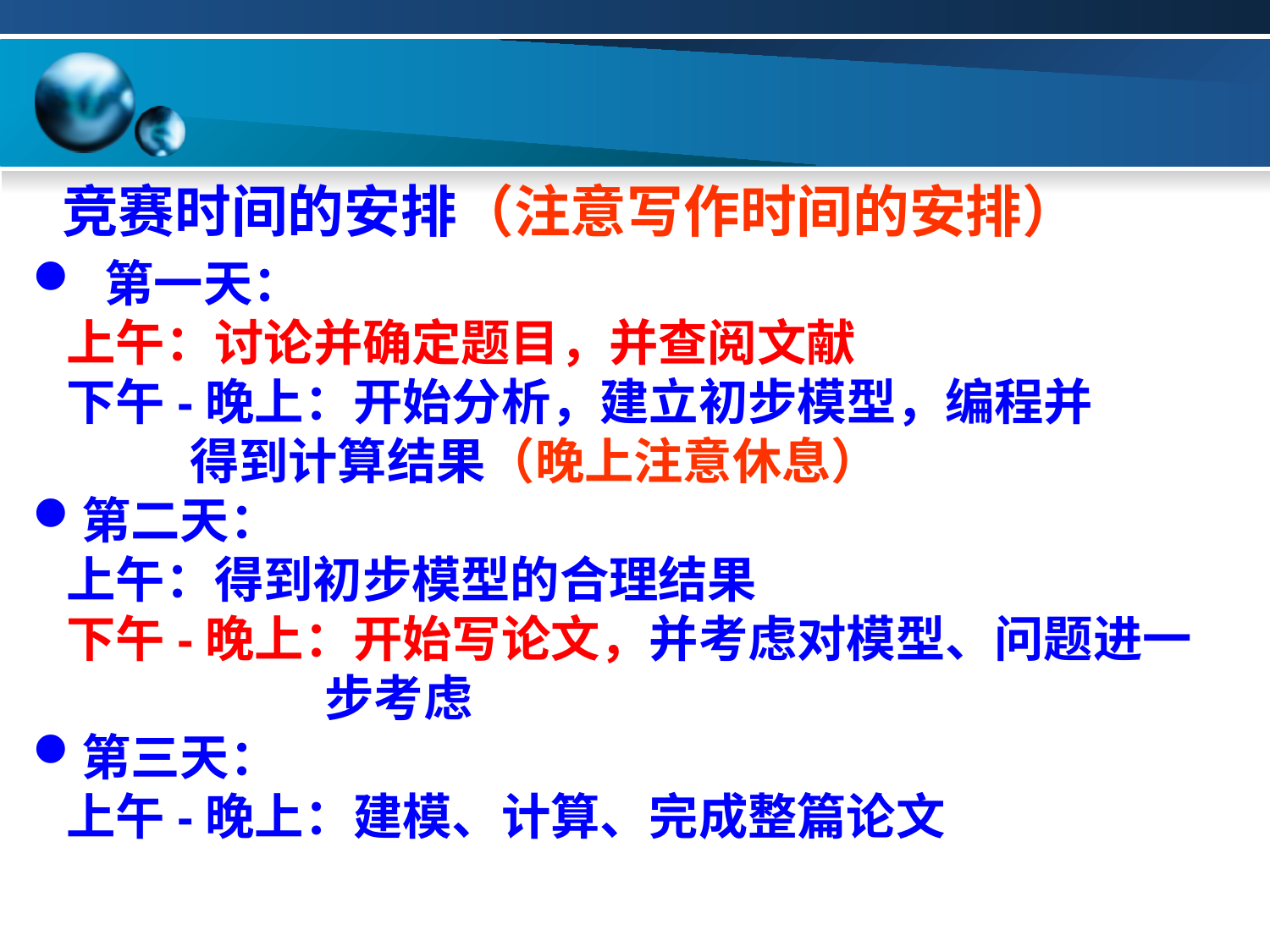

竞赛时间的安排（注意写作时间的安排）
 第一天：
  上午：讨论并确定题目，并查阅文献
  下午-晚上：开始分析，建立初步模型，编程并
             得到计算结果（晚上注意休息）
第二天：
  上午：得到初步模型的合理结果
  下午-晚上：开始写论文，并考虑对模型、问题进一
                         步考虑
第三天：
  上午-晚上：建模、计算、完成整篇论文